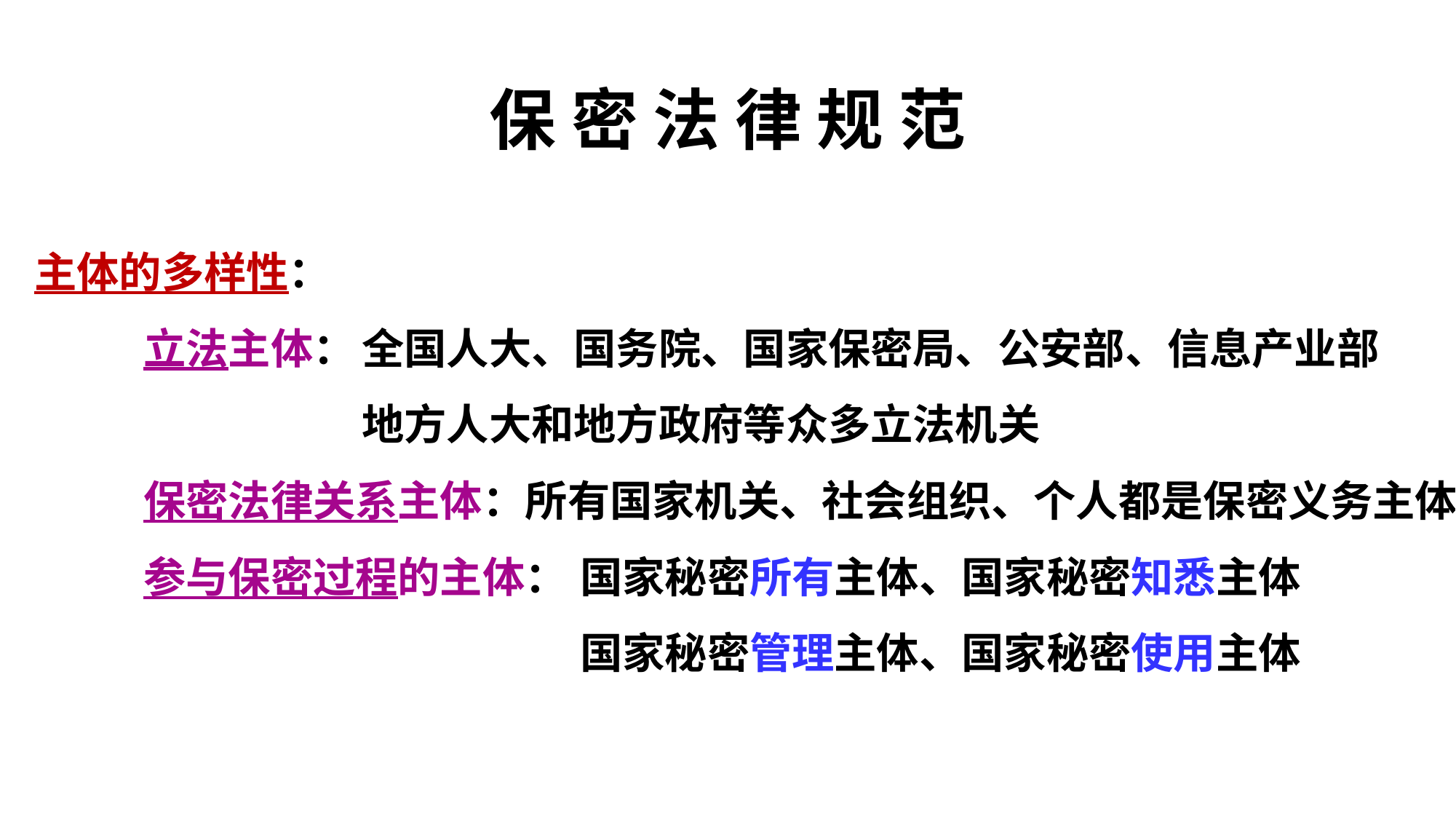

# 保 密 法 律 规 范
主体的多样性：
	立法主体：	全国人大、国务院、国家保密局、公安部、信息产业部
			地方人大和地方政府等众多立法机关
	保密法律关系主体：所有国家机关、社会组织、个人都是保密义务主体
	参与保密过程的主体：	国家秘密所有主体、国家秘密知悉主体
					国家秘密管理主体、国家秘密使用主体